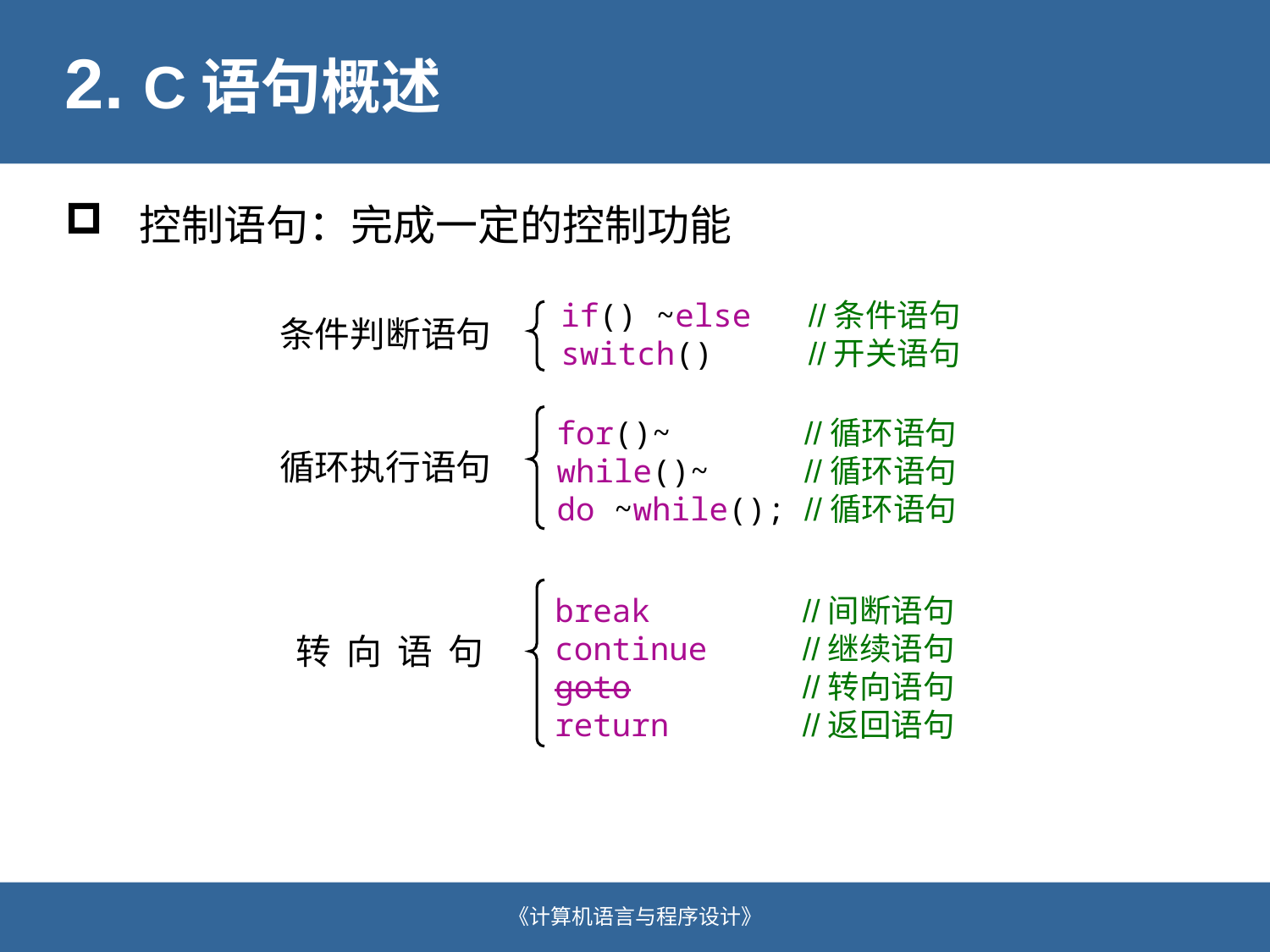

# 2. C语句概述
控制语句：完成一定的控制功能
if() ~else   //条件语句
switch()     //开关语句

条件判断语句

for()~       //循环语句
while()~     //循环语句
do ~while(); //循环语句
循环执行语句

break        //间断语句
continue     //继续语句
goto         //转向语句
return       //返回语句
转  向  语  句

《计算机语言与程序设计》
54